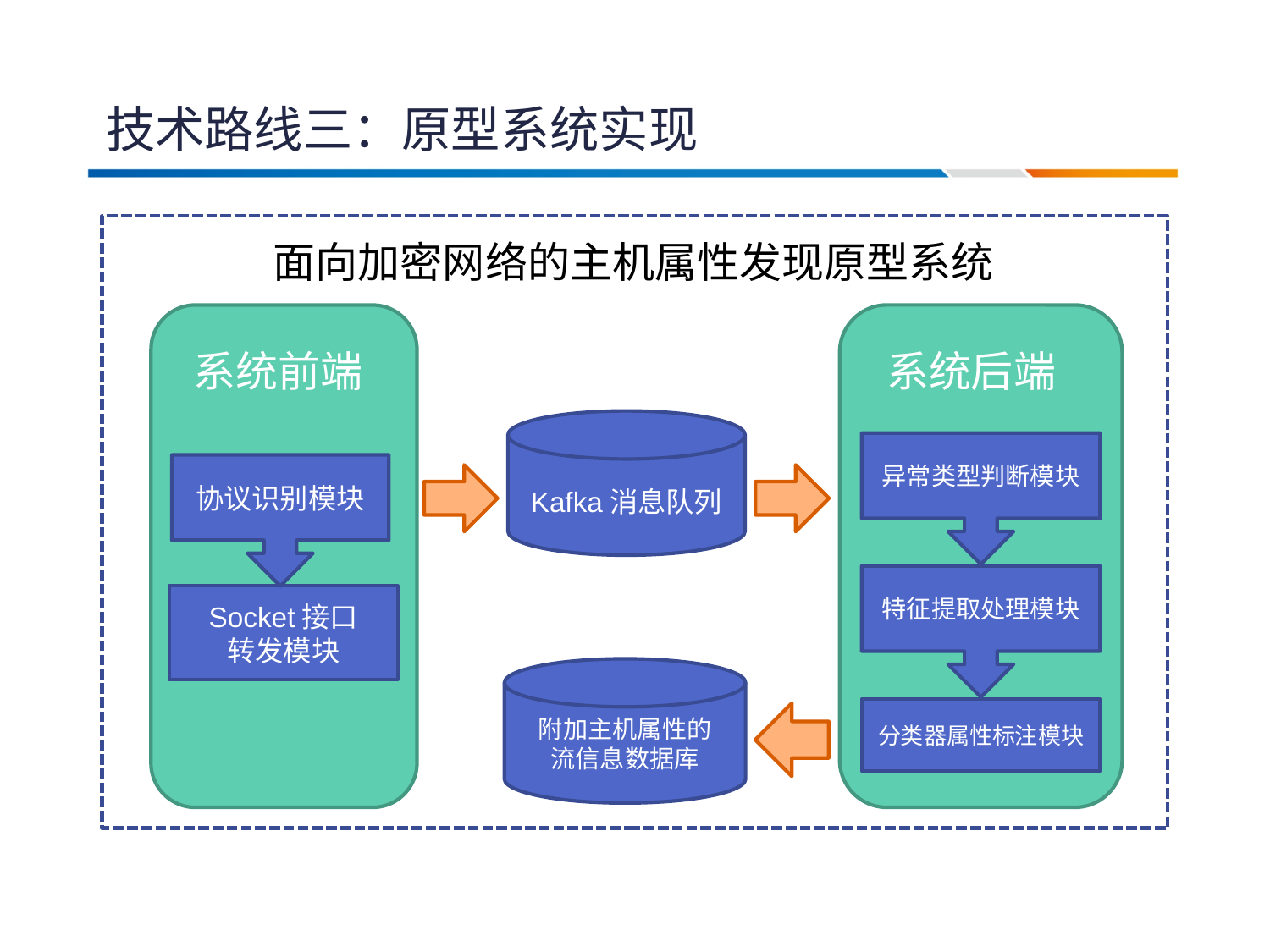

# 技术路线三：原型系统实现

面向加密网络的主机属性发现原型系统

系统前端
系统后端

Kafka消息队列

异常类型判断模块
特征提取处理模块

分类器属性标注模块
协议识别模块

Socket接口
转发模块
附加主机属性的
流信息数据库